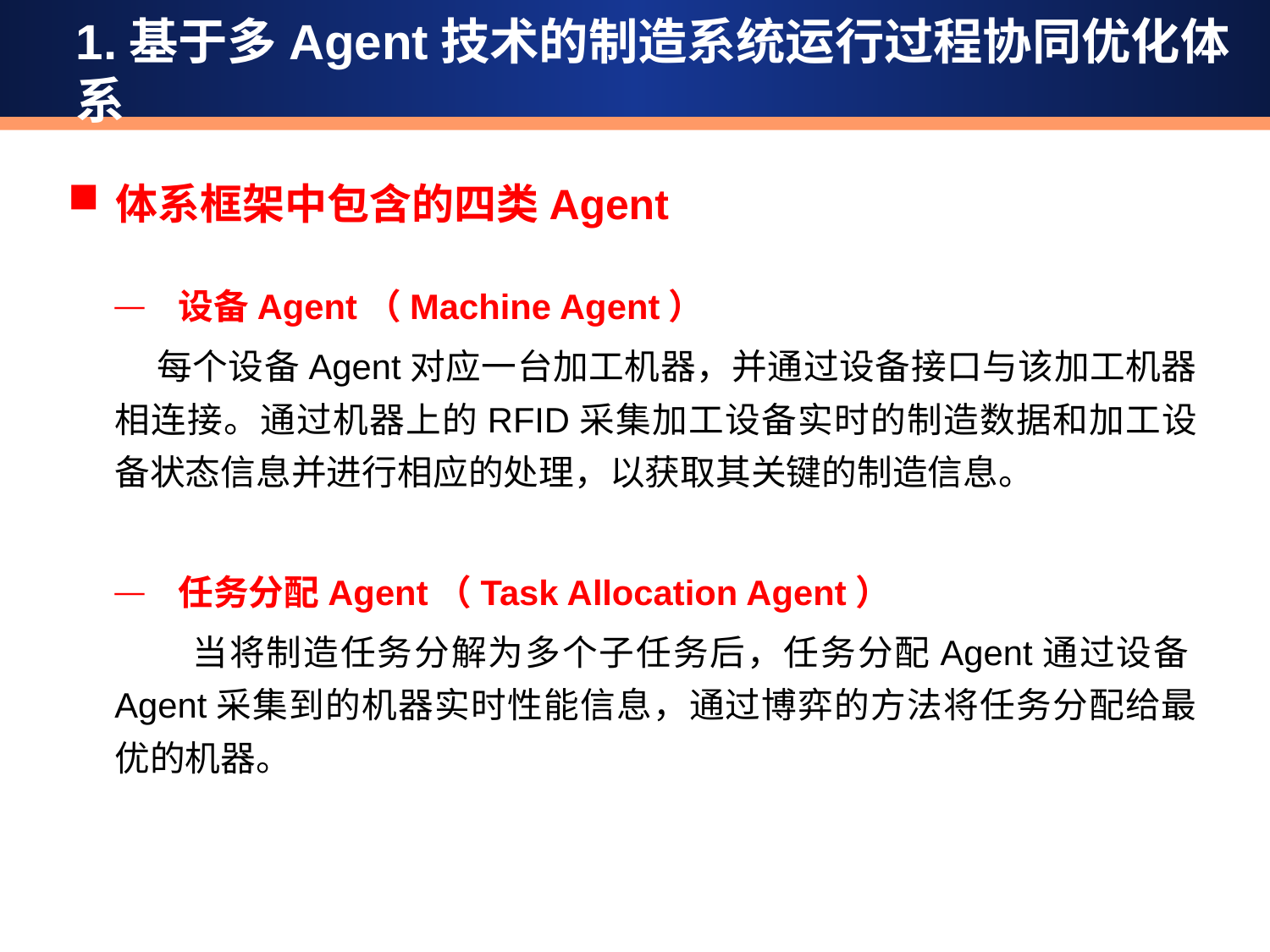

1.基于多Agent技术的制造系统运行过程协同优化体系
体系框架中包含的四类Agent

设备Agent（Machine Agent）
    每个设备Agent对应一台加工机器，并通过设备接口与该加工机器相连接。通过机器上的RFID采集加工设备实时的制造数据和加工设备状态信息并进行相应的处理，以获取其关键的制造信息。

任务分配Agent（Task Allocation Agent）
       当将制造任务分解为多个子任务后，任务分配Agent通过设备Agent采集到的机器实时性能信息，通过博弈的方法将任务分配给最优的机器。